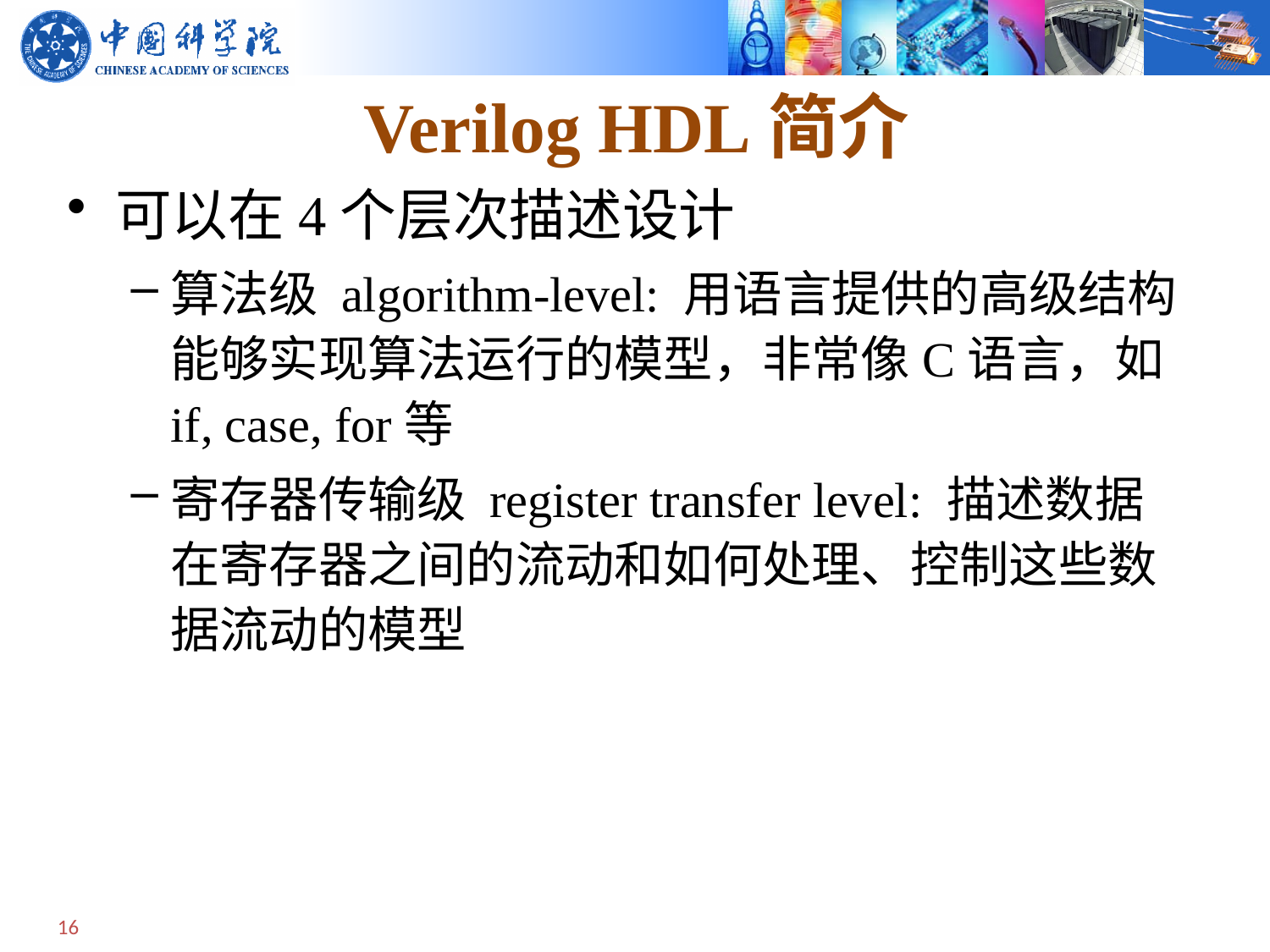

# Verilog HDL简介
可以在4个层次描述设计
算法级 algorithm-level: 用语言提供的高级结构能够实现算法运行的模型，非常像C语言，如if, case, for等
寄存器传输级 register transfer level: 描述数据在寄存器之间的流动和如何处理、控制这些数据流动的模型